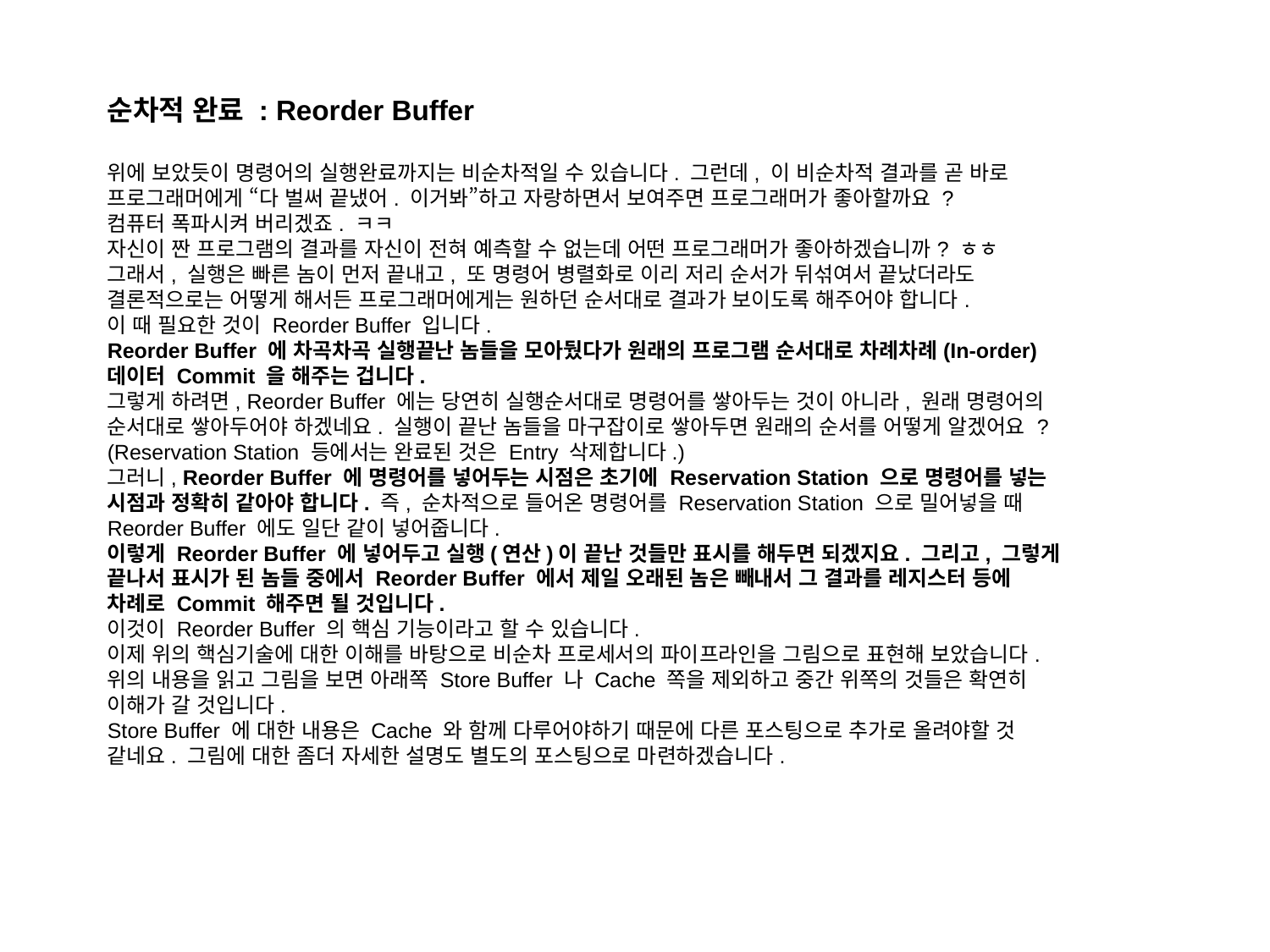

순차적 완료 : Reorder Buffer

위에 보았듯이 명령어의 실행완료까지는 비순차적일 수 있습니다. 그런데, 이 비순차적 결과를 곧 바로 프로그래머에게 “다 벌써 끝냈어. 이거봐”하고 자랑하면서 보여주면 프로그래머가 좋아할까요 ?
컴퓨터 폭파시켜 버리겠죠. ㅋㅋ
자신이 짠 프로그램의 결과를 자신이 전혀 예측할 수 없는데 어떤 프로그래머가 좋아하겠습니까? ㅎㅎ
그래서, 실행은 빠른 놈이 먼저 끝내고, 또 명령어 병렬화로 이리 저리 순서가 뒤섞여서 끝났더라도 결론적으로는 어떻게 해서든 프로그래머에게는 원하던 순서대로 결과가 보이도록 해주어야 합니다.
이 때 필요한 것이 Reorder Buffer 입니다.
Reorder Buffer 에 차곡차곡 실행끝난 놈들을 모아뒀다가 원래의 프로그램 순서대로 차례차례(In-order) 데이터 Commit 을 해주는 겁니다.
그렇게 하려면, Reorder Buffer 에는 당연히 실행순서대로 명령어를 쌓아두는 것이 아니라, 원래 명령어의 순서대로 쌓아두어야 하겠네요. 실행이 끝난 놈들을 마구잡이로 쌓아두면 원래의 순서를 어떻게 알겠어요 ? (Reservation Station 등에서는 완료된 것은 Entry 삭제합니다.)
그러니, Reorder Buffer 에 명령어를 넣어두는 시점은 초기에 Reservation Station 으로 명령어를 넣는 시점과 정확히 같아야 합니다. 즉, 순차적으로 들어온 명령어를 Reservation Station 으로 밀어넣을 때 Reorder Buffer 에도 일단 같이 넣어줍니다.
이렇게 Reorder Buffer 에 넣어두고 실행(연산)이 끝난 것들만 표시를 해두면 되겠지요. 그리고, 그렇게 끝나서 표시가 된 놈들 중에서 Reorder Buffer 에서 제일 오래된 놈은 빼내서 그 결과를 레지스터 등에 차례로 Commit 해주면 될 것입니다.
이것이 Reorder Buffer 의 핵심 기능이라고 할 수 있습니다.
이제 위의 핵심기술에 대한 이해를 바탕으로 비순차 프로세서의 파이프라인을 그림으로 표현해 보았습니다. 위의 내용을 읽고 그림을 보면 아래쪽 Store Buffer 나 Cache 쪽을 제외하고 중간 위쪽의 것들은 확연히 이해가 갈 것입니다.
Store Buffer 에 대한 내용은 Cache 와 함께 다루어야하기 때문에 다른 포스팅으로 추가로 올려야할 것 같네요. 그림에 대한 좀더 자세한 설명도 별도의 포스팅으로 마련하겠습니다.